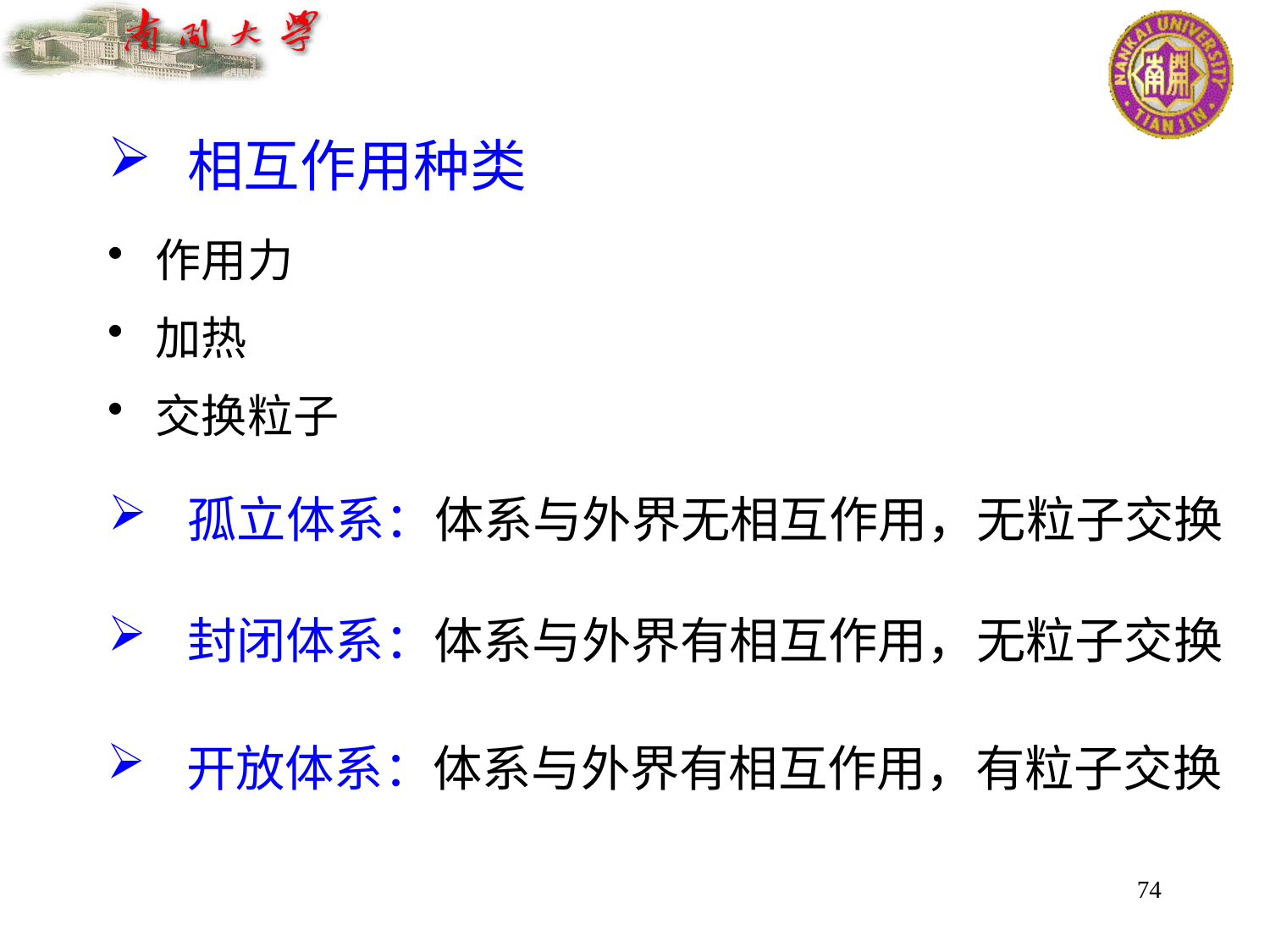

# 相互作用种类
作用力
加热
交换粒子
孤立体系：体系与外界无相互作用，无粒子交换
封闭体系：体系与外界有相互作用，无粒子交换
开放体系：体系与外界有相互作用，有粒子交换
74